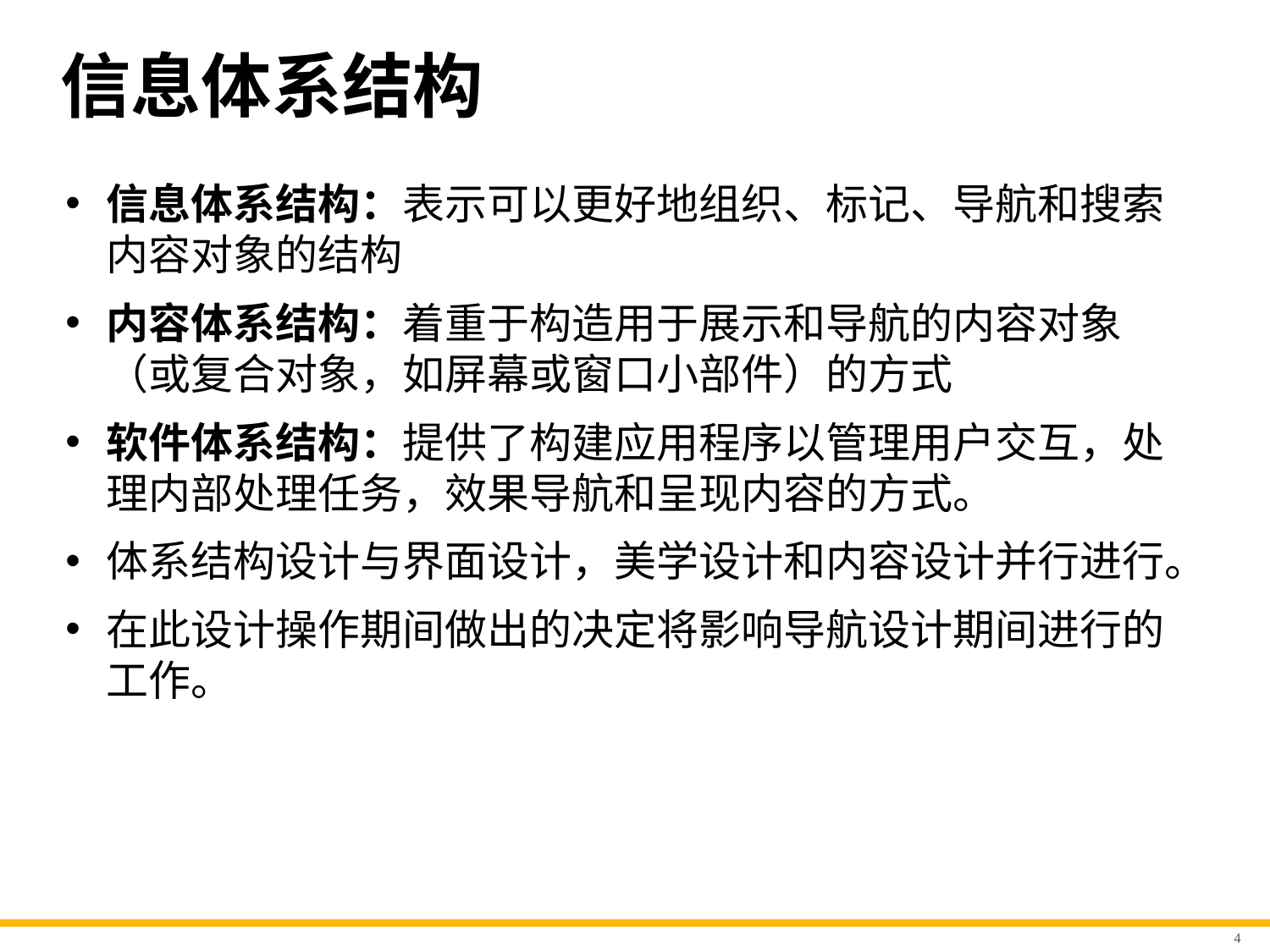

# 信息体系结构
信息体系结构：表示可以更好地组织、标记、导航和搜索内容对象的结构
内容体系结构：着重于构造用于展示和导航的内容对象（或复合对象，如屏幕或窗口小部件）的方式
软件体系结构：提供了构建应用程序以管理用户交互，处理内部处理任务，效果导航和呈现内容的方式。
体系结构设计与界面设计，美学设计和内容设计并行进行。
在此设计操作期间做出的决定将影响导航设计期间进行的工作。
4